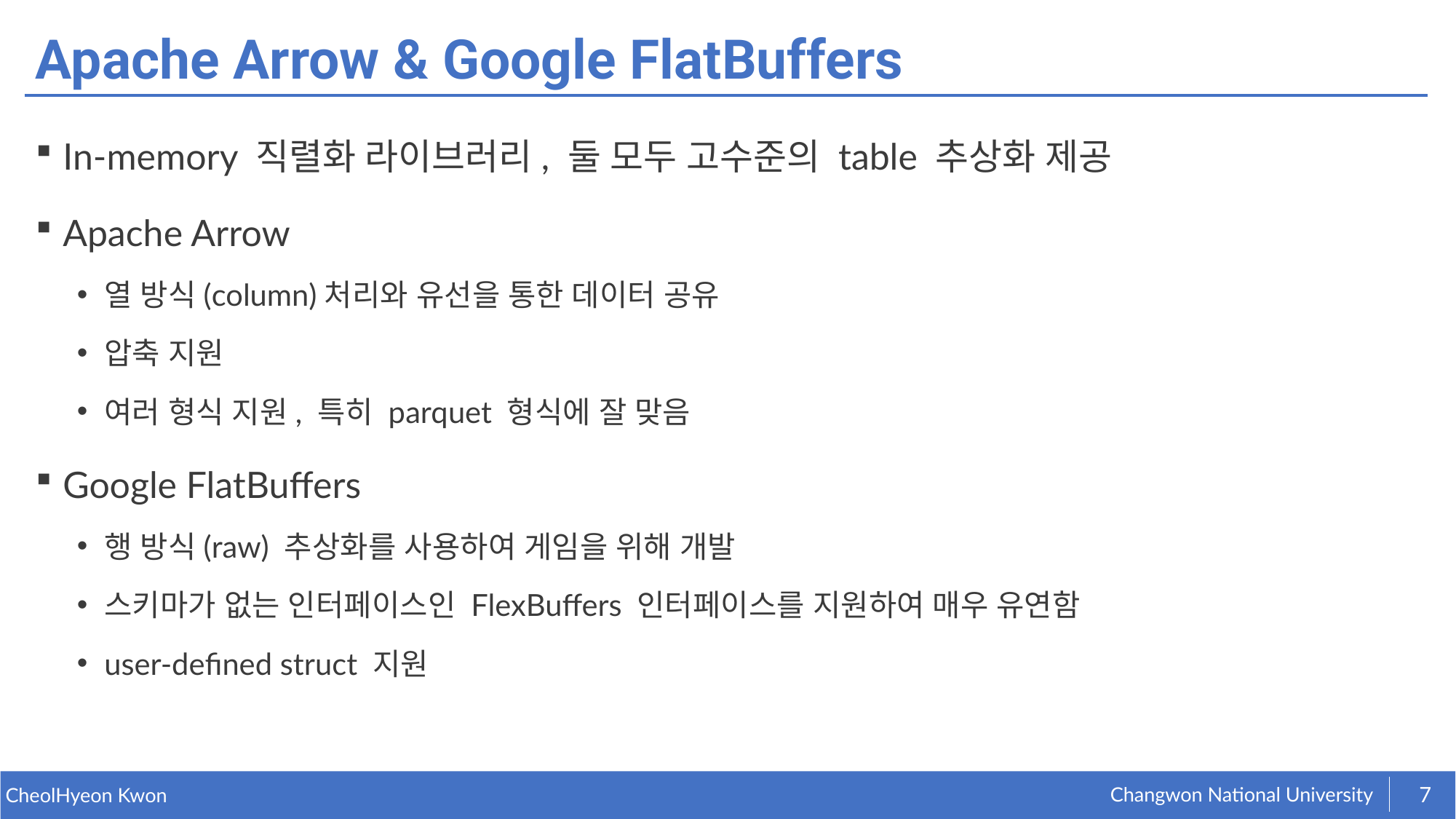

# Apache Arrow & Google FlatBuffers
In-memory 직렬화 라이브러리, 둘 모두 고수준의 table 추상화 제공
Apache Arrow
열 방식(column)처리와 유선을 통한 데이터 공유
압축 지원
여러 형식 지원, 특히 parquet 형식에 잘 맞음
Google FlatBuffers
행 방식(raw) 추상화를 사용하여 게임을 위해 개발
스키마가 없는 인터페이스인 FlexBuffers 인터페이스를 지원하여 매우 유연함
user-defined struct 지원
7